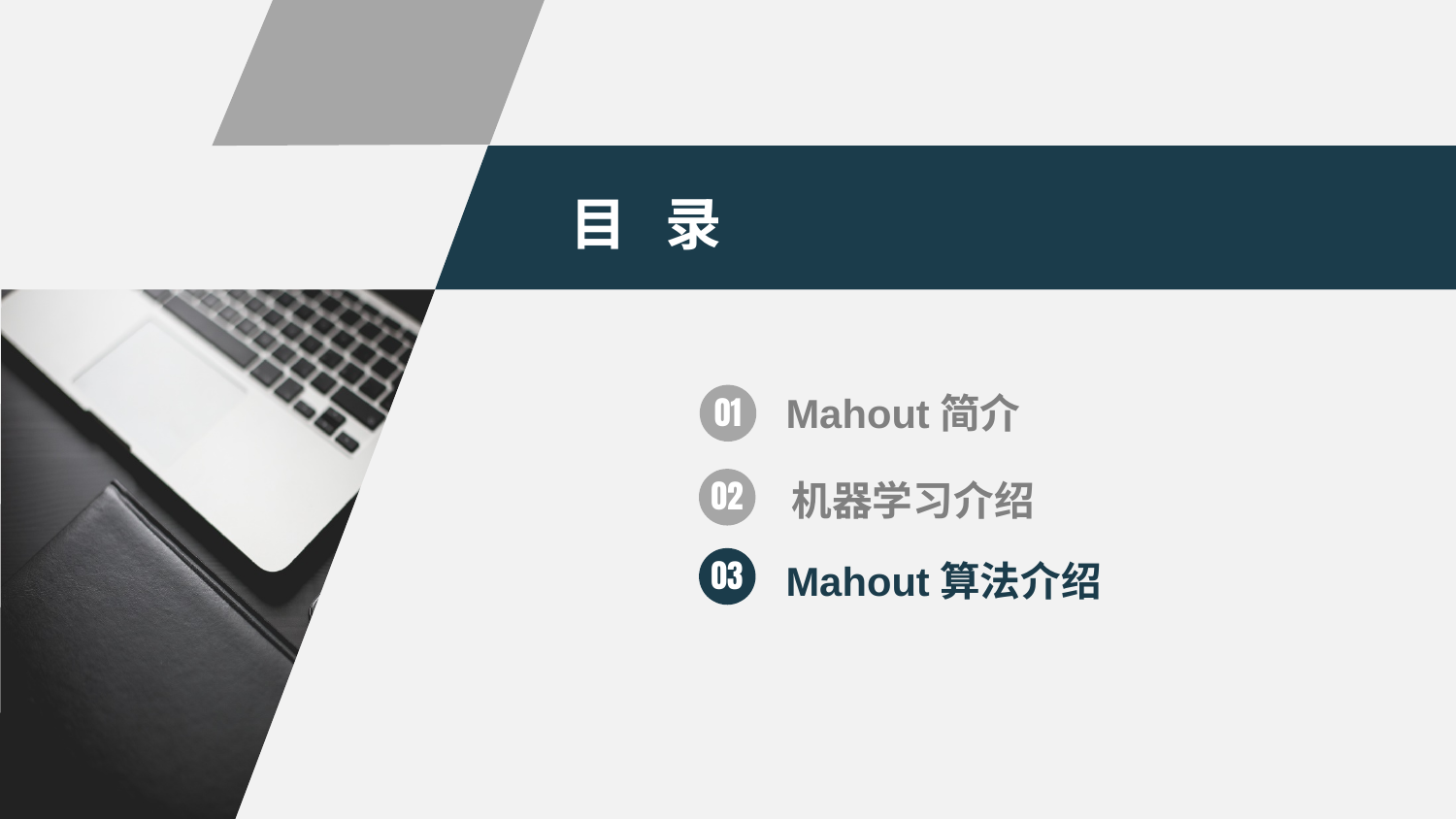

目   录

  Mahout简介
01
  机器学习介绍
02
  Mahout算法介绍
03